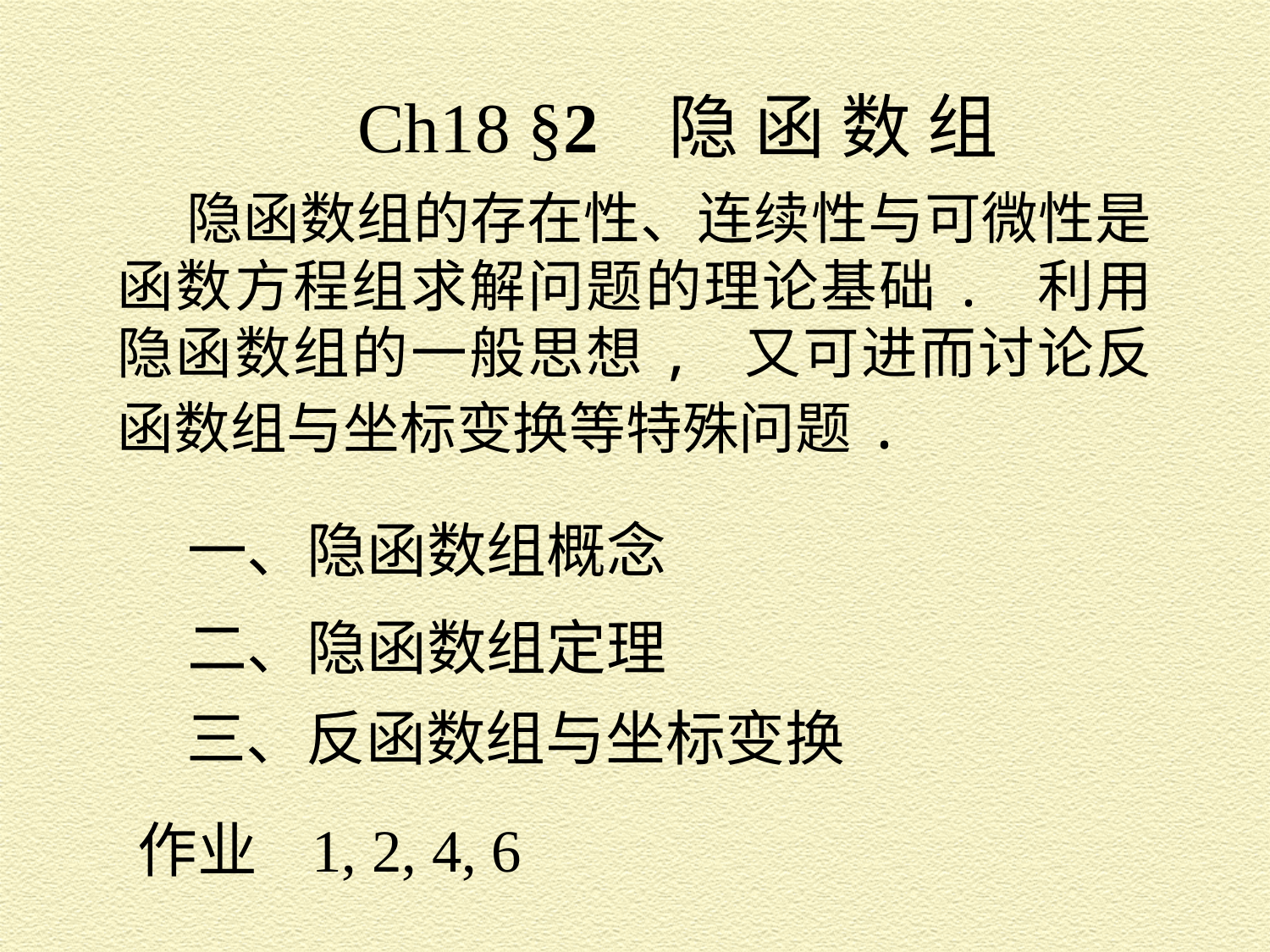

Ch18 §2   隐 函 数 组
     隐函数组的存在性、连续性与可微性是函数方程组求解问题的理论基础. 利用隐函数组的一般思想, 又可进而讨论反函数组与坐标变换等特殊问题.
一、隐函数组概念
二、隐函数组定理
三、反函数组与坐标变换
作业   1, 2, 4, 6